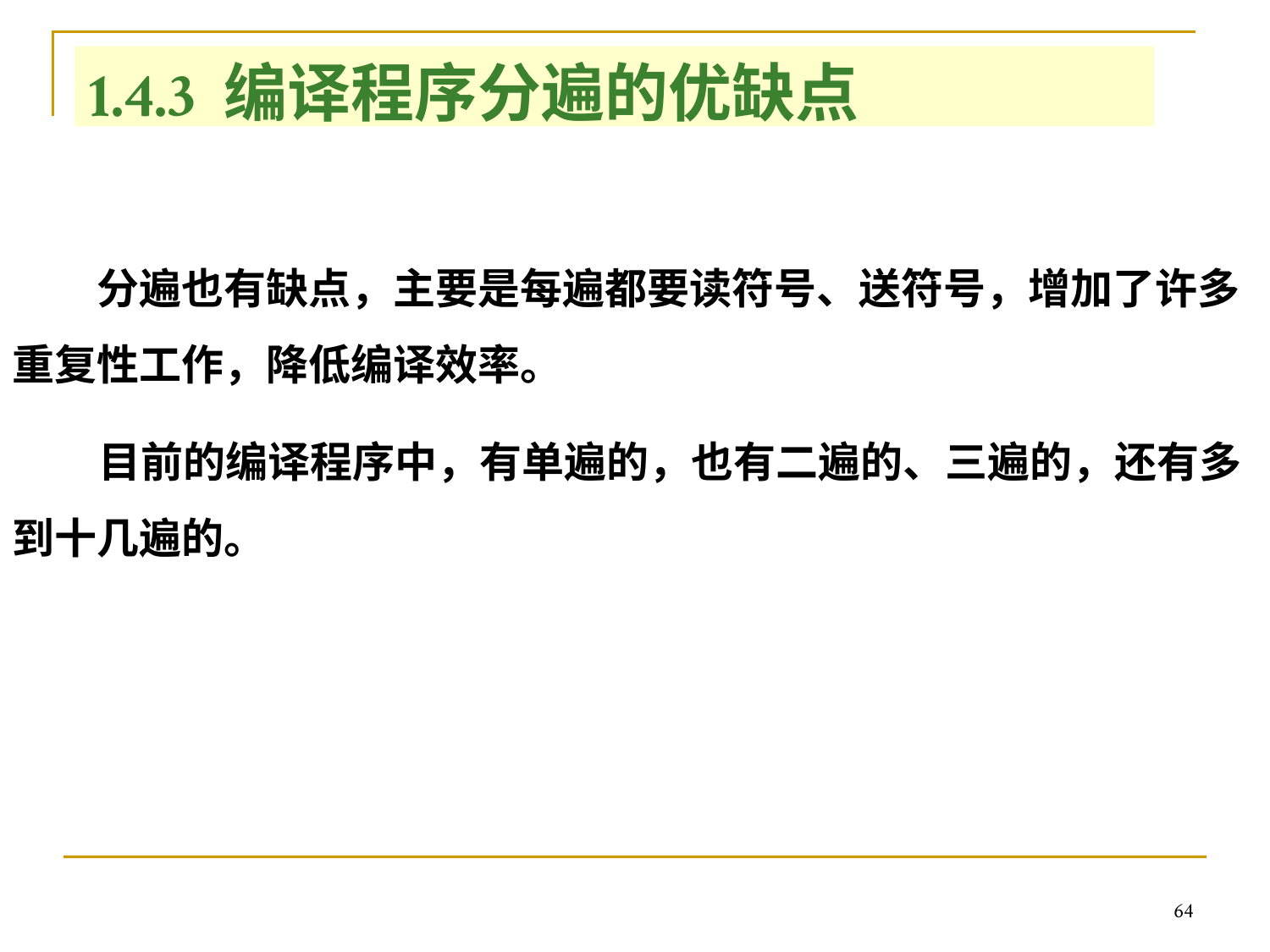

# 1.4.3 编译程序分遍的优缺点

　　分遍也有缺点，主要是每遍都要读符号、送符号，增加了许多重复性工作，降低编译效率。
        目前的编译程序中，有单遍的，也有二遍的、三遍的，还有多到十几遍的。
64